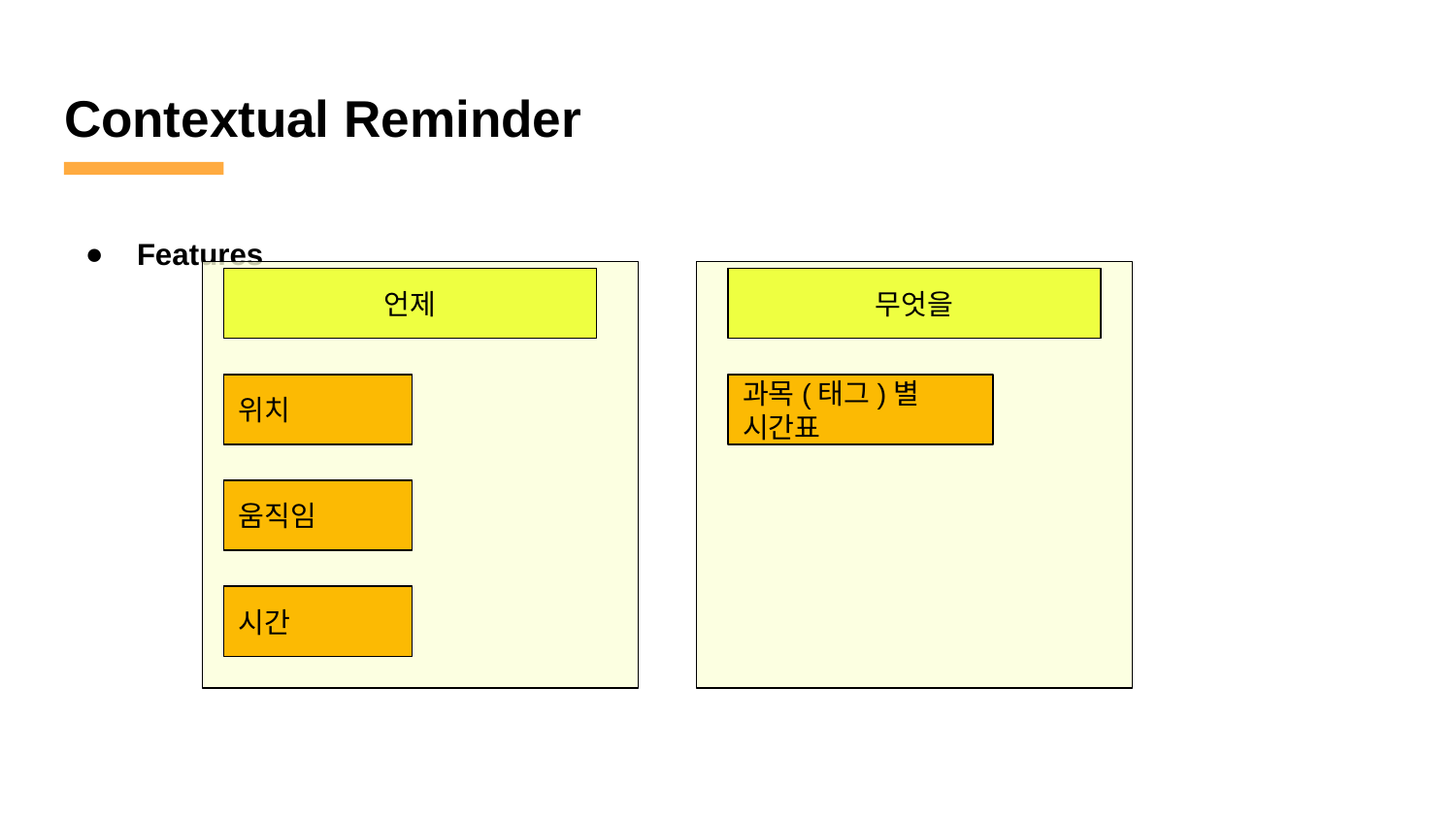

# Contextual Reminder

Features

언제
무엇을
위치
과목(태그)별 시간표
움직임
시간